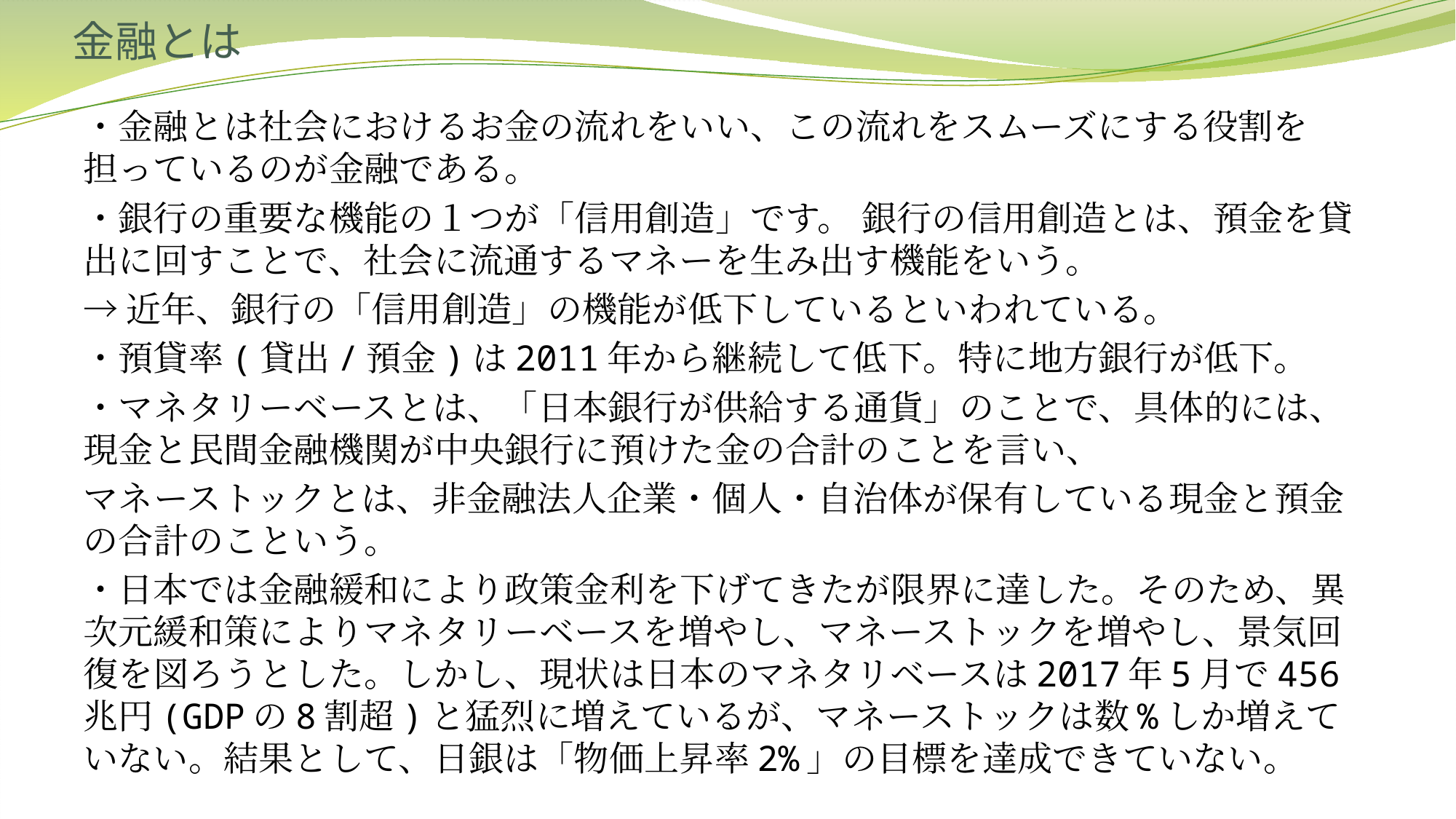

# 金融とは
・金融とは社会におけるお金の流れをいい、この流れをスムーズにする役割を担っているのが金融である。
・銀行の重要な機能の１つが「信用創造」です。 銀行の信用創造とは、預金を貸出に回すことで、社会に流通するマネーを生み出す機能をいう。
→近年、銀行の「信用創造」の機能が低下しているといわれている。
・預貸率(貸出/預金)は2011年から継続して低下。特に地方銀行が低下。
・マネタリーベースとは、「日本銀行が供給する通貨」のことで、具体的には、現金と民間金融機関が中央銀行に預けた金の合計のことを言い、
マネーストックとは、非金融法人企業・個人・自治体が保有している現金と預金の合計のこという。
・日本では金融緩和により政策金利を下げてきたが限界に達した。そのため、異次元緩和策によりマネタリーベースを増やし、マネーストックを増やし、景気回復を図ろうとした。しかし、現状は日本のマネタリベースは2017年5月で456兆円(GDPの8割超)と猛烈に増えているが、マネーストックは数%しか増えていない。結果として、日銀は「物価上昇率2%」の目標を達成できていない。